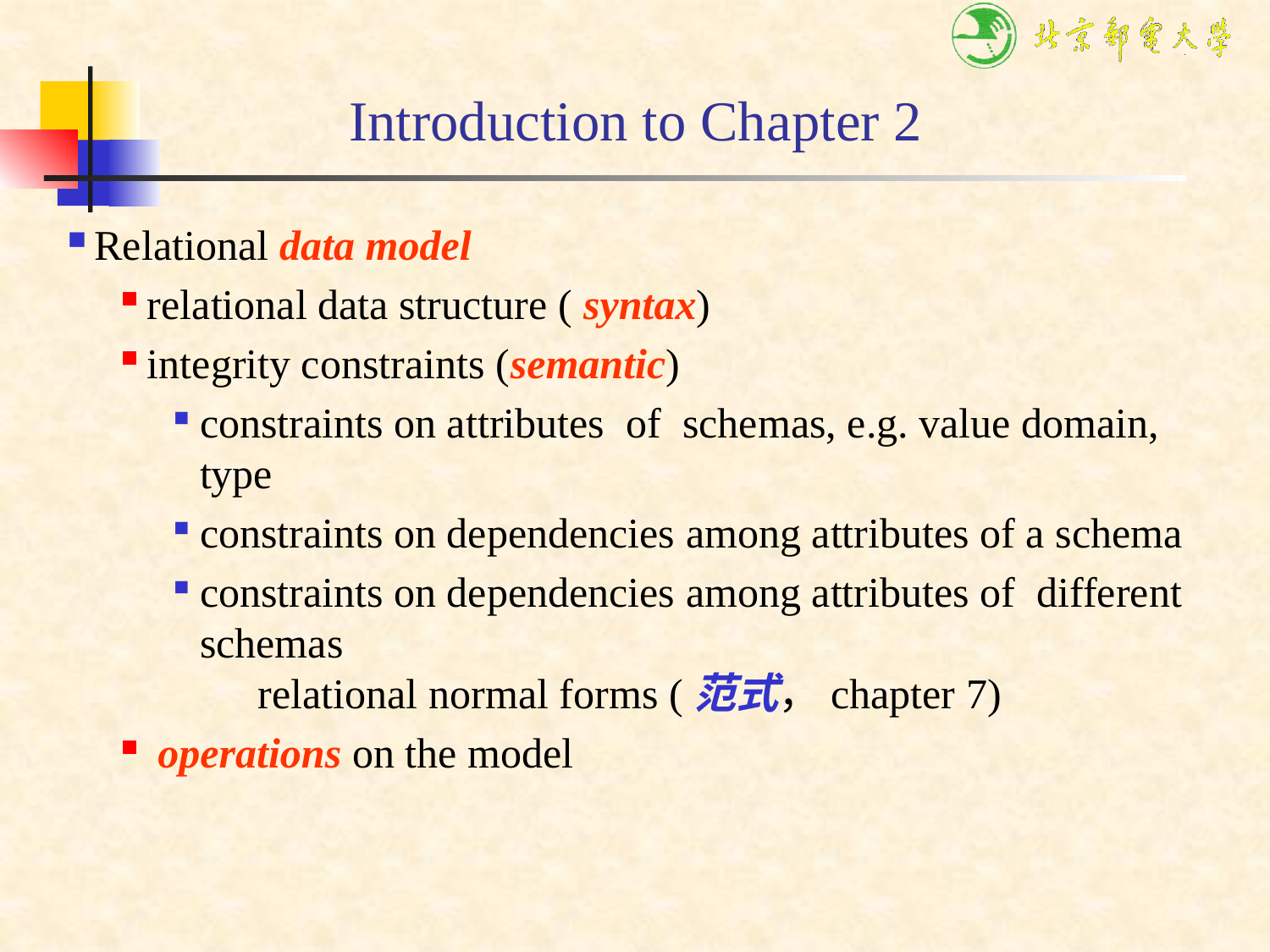

# Introduction to Chapter 2
Relational data model
relational data structure ( syntax)
integrity constraints (semantic)
constraints on attributes  of  schemas, e.g. value domain,  type
constraints on dependencies among attributes of a schema
constraints on dependencies among attributes of  different schemas
                  relational normal forms (范式，chapter 7)
 operations on the model
3